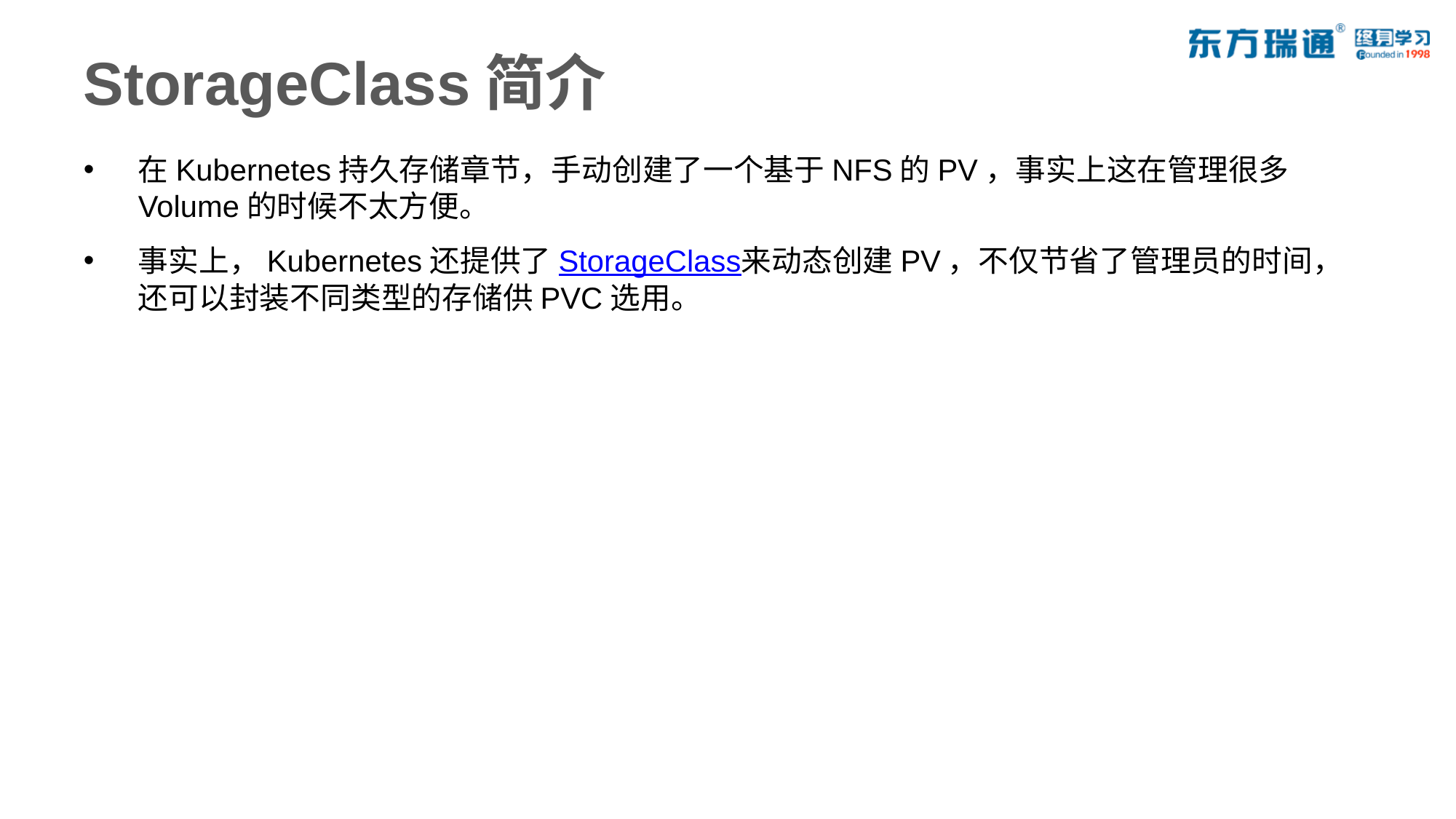

# StorageClass简介
在Kubernetes持久存储章节，手动创建了一个基于NFS的PV，事实上这在管理很多Volume的时候不太方便。
事实上，Kubernetes还提供了StorageClass来动态创建PV，不仅节省了管理员的时间，还可以封装不同类型的存储供PVC选用。